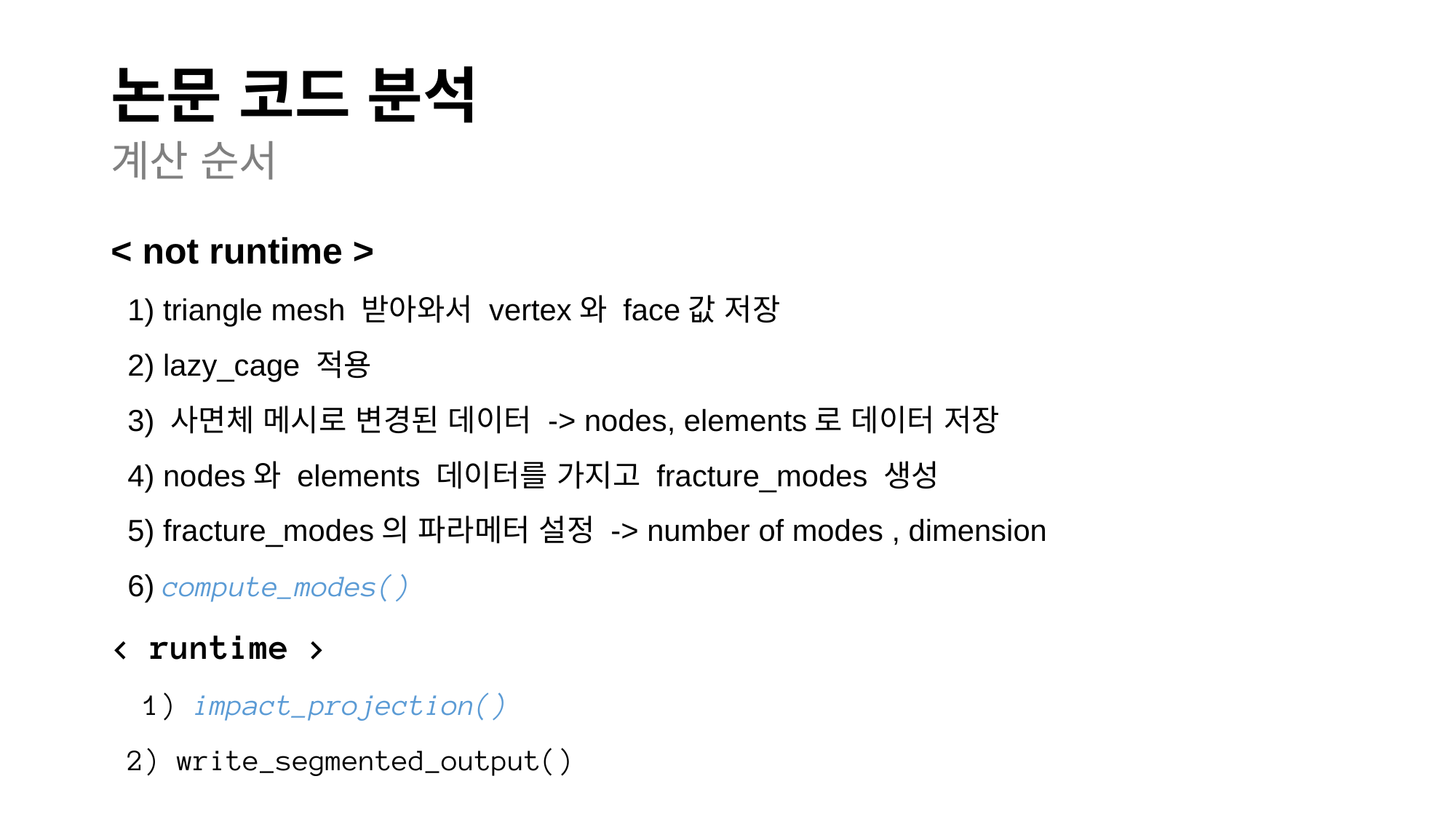

# 논문 코드 분석
계산 순서
< not runtime >
  1) triangle mesh 받아와서 vertex와 face값 저장
  2) lazy_cage 적용
  3) 사면체 메시로 변경된 데이터 -> nodes, elements로 데이터 저장
  4) nodes와 elements 데이터를 가지고 fracture_modes 생성
  5) fracture_modes의 파라메터 설정 -> number of modes , dimension
  6) compute_modes()
< runtime >
  1) impact_projection()
 2) write_segmented_output()